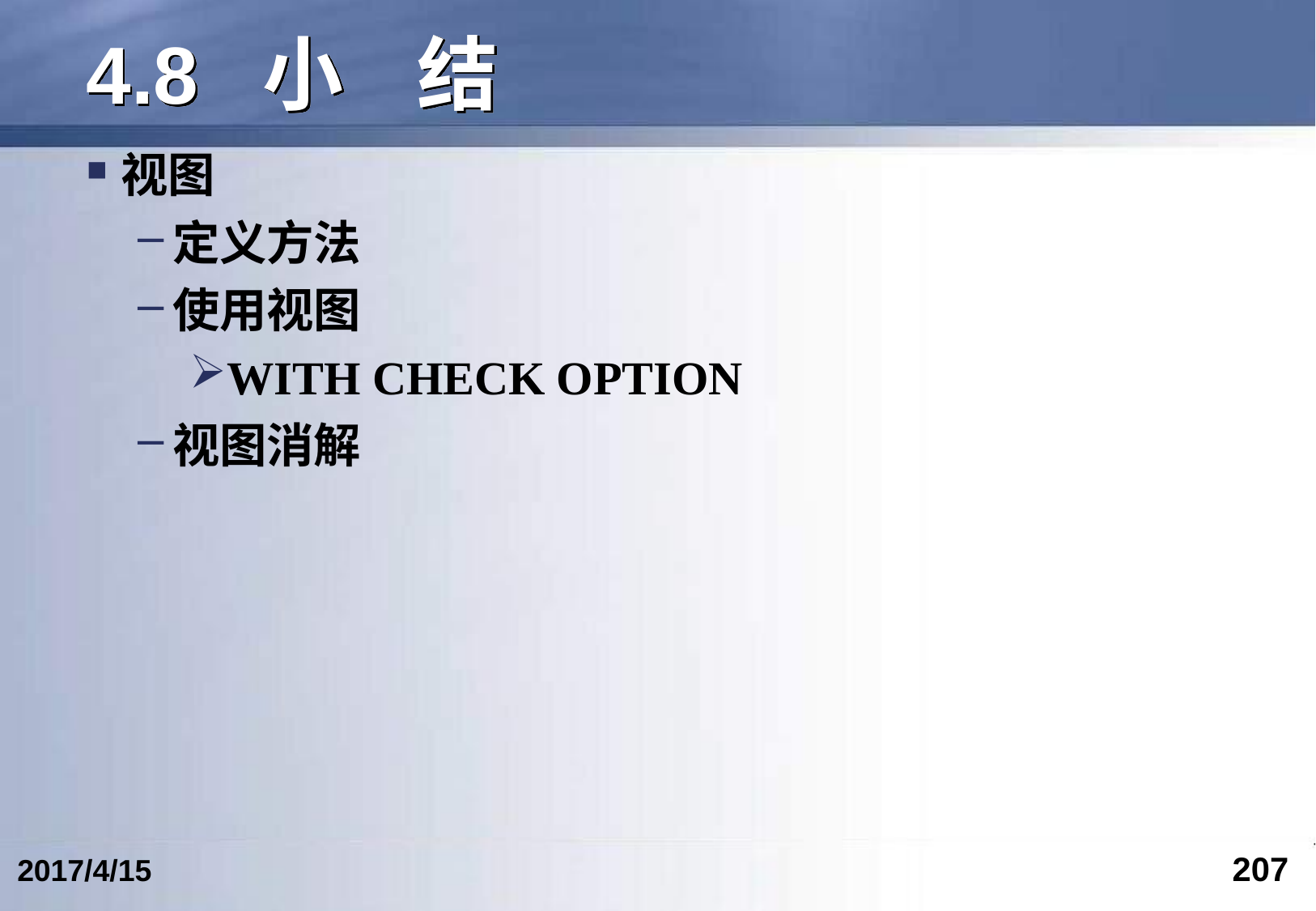

# 4.8  小    结
视图
定义方法
使用视图
WITH CHECK OPTION
视图消解

207
2017/4/15